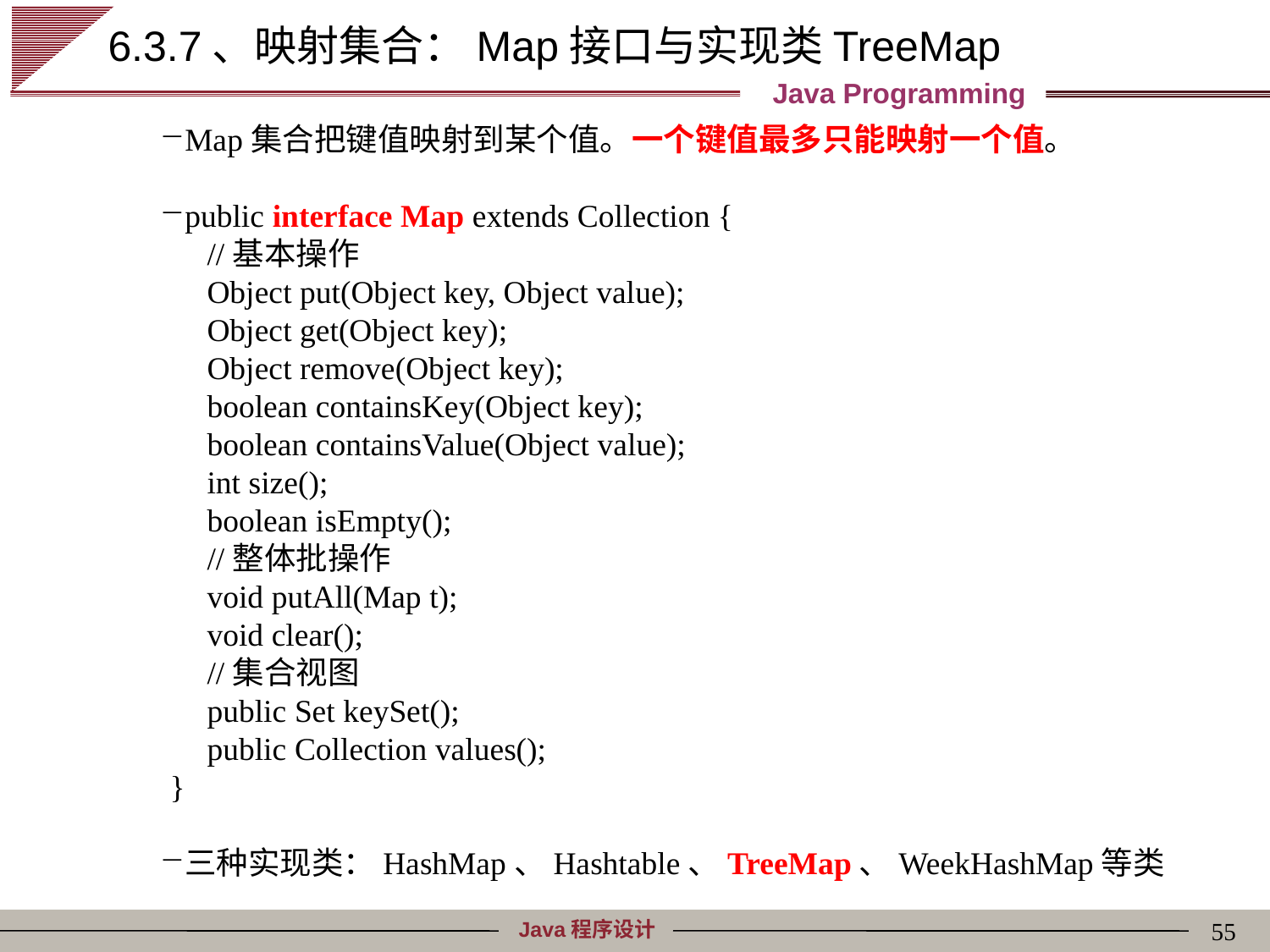

# 6.3.7、映射集合：Map接口与实现类TreeMap
Map集合把键值映射到某个值。一个键值最多只能映射一个值。

public interface Map extends Collection {
	//基本操作
	Object put(Object key, Object value);
	Object get(Object key);
	Object remove(Object key);
	boolean containsKey(Object key);
	boolean containsValue(Object value);
	int size();
	boolean isEmpty();
	//整体批操作
	void putAll(Map t);
	void clear();
	//集合视图
	public Set keySet();
	public Collection values();
     }

三种实现类：HashMap、Hashtable、TreeMap、WeekHashMap等类